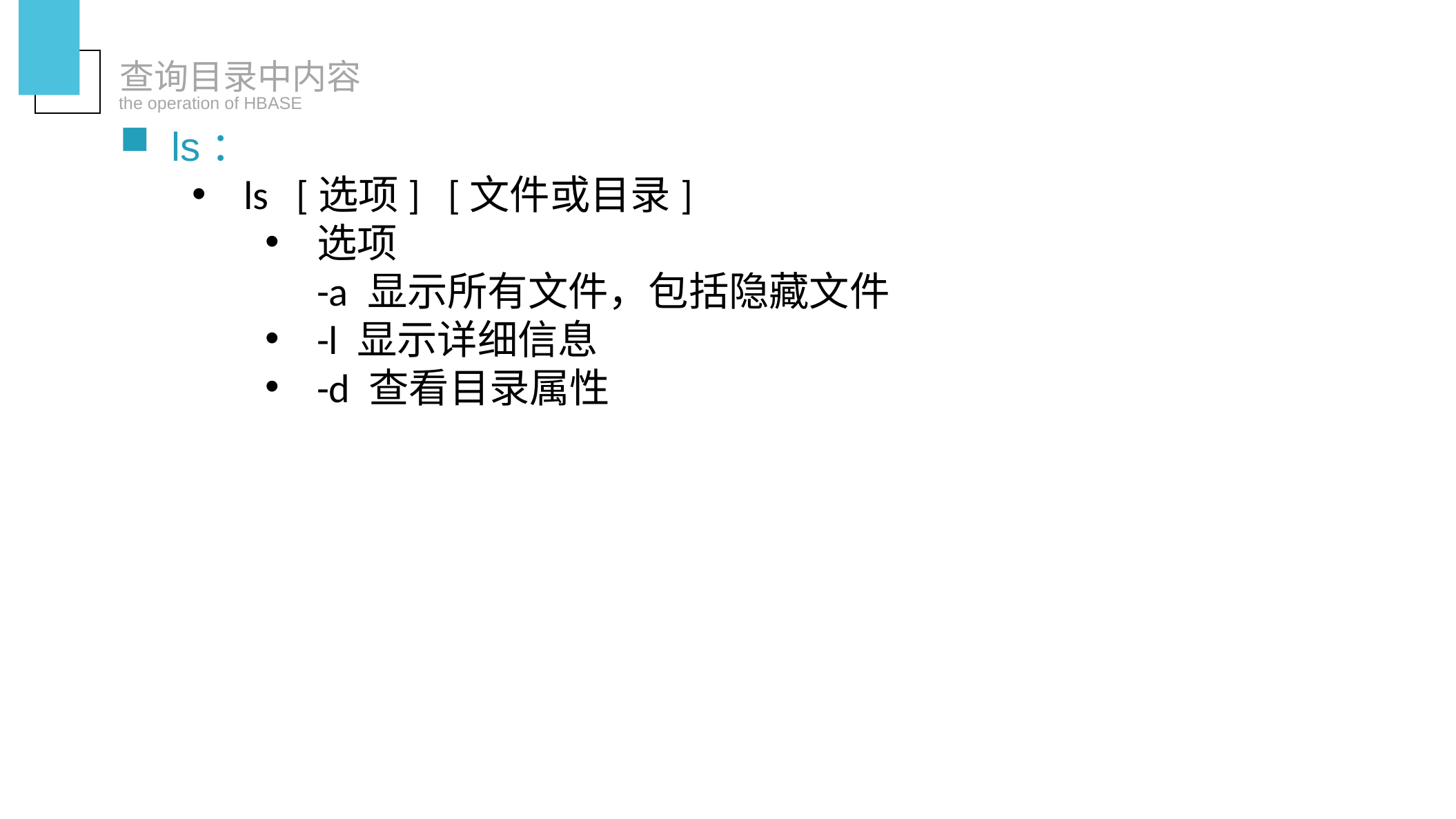

查询目录中内容
the operation of HBASE
ls：
ls   [选项]   [文件或目录]
选项
-a 显示所有文件，包括隐藏文件
-l 显示详细信息
-d 查看目录属性